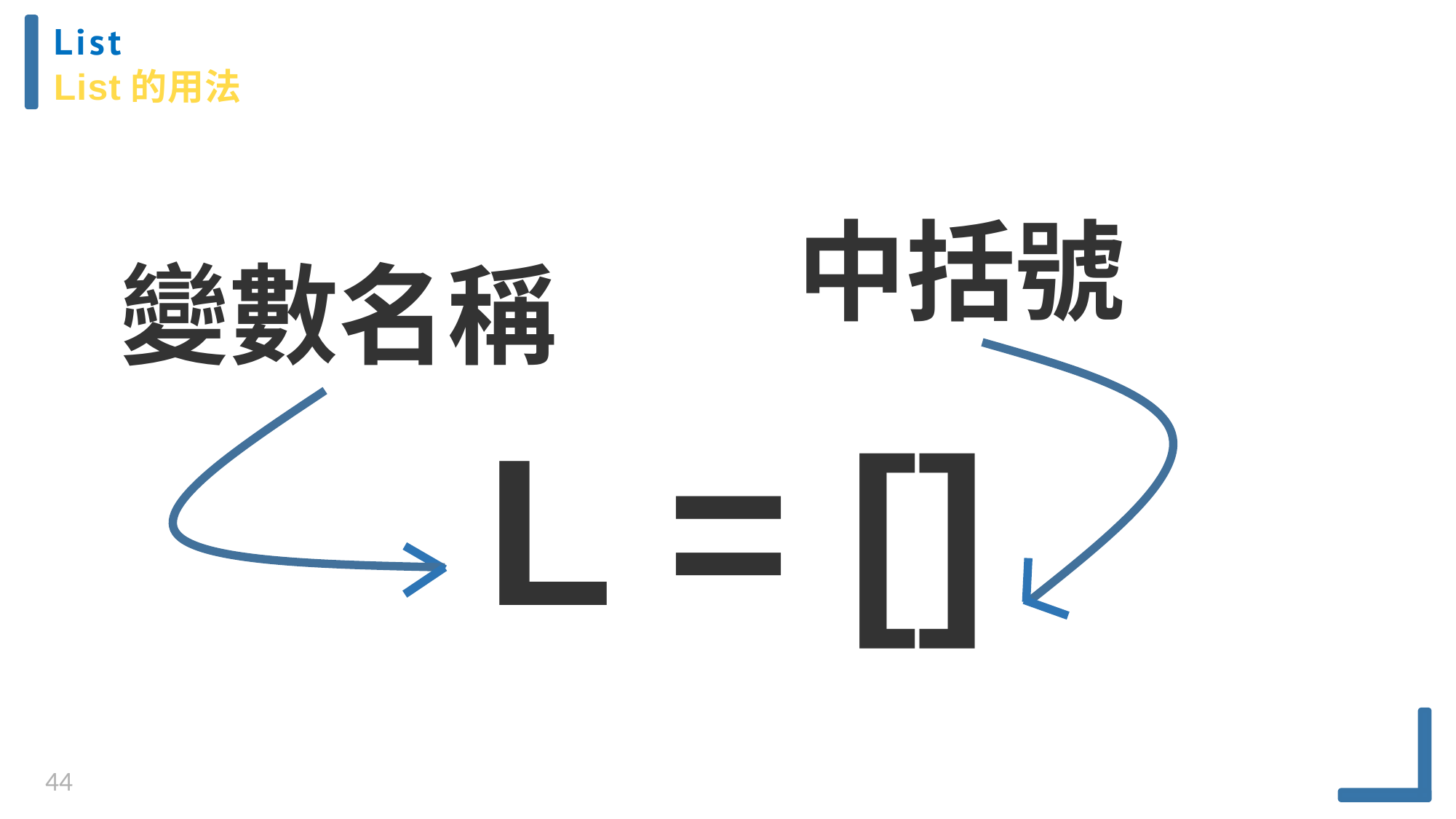

List
List的用法
中括號
變數名稱

L = []

44